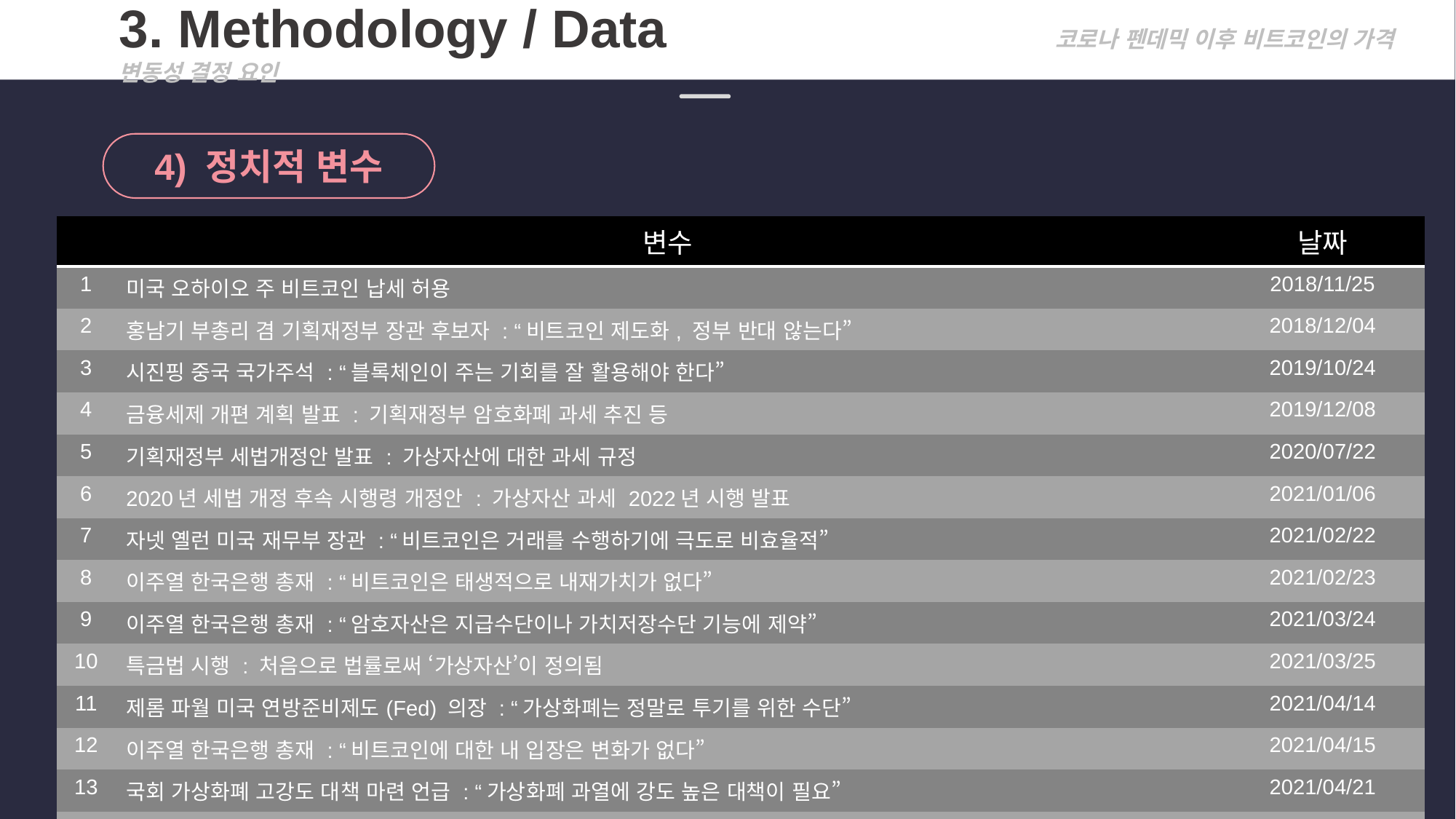

3. Methodology / Data			         코로나 펜데믹 이후 비트코인의 가격 변동성 결정 요인

4) 정치적 변수
|  | 변수 | 날짜 |
| --- | --- | --- |
| 1 | 미국 오하이오 주 비트코인 납세 허용 | 2018/11/25 |
| 2 | 홍남기 부총리 겸 기획재정부 장관 후보자 : “비트코인 제도화, 정부 반대 않는다” | 2018/12/04 |
| 3 | 시진핑 중국 국가주석 : “블록체인이 주는 기회를 잘 활용해야 한다” | 2019/10/24 |
| 4 | 금융세제 개편 계획 발표 : 기획재정부 암호화폐 과세 추진 등 | 2019/12/08 |
| 5 | 기획재정부 세법개정안 발표 : 가상자산에 대한 과세 규정 | 2020/07/22 |
| 6 | 2020년 세법 개정 후속 시행령 개정안 : 가상자산 과세 2022년 시행 발표 | 2021/01/06 |
| 7 | 자넷 옐런 미국 재무부 장관 : “비트코인은 거래를 수행하기에 극도로 비효율적” | 2021/02/22 |
| 8 | 이주열 한국은행 총재 : “비트코인은 태생적으로 내재가치가 없다” | 2021/02/23 |
| 9 | 이주열 한국은행 총재 : “암호자산은 지급수단이나 가치저장수단 기능에 제약” | 2021/03/24 |
| 10 | 특금법 시행 : 처음으로 법률로써 ‘가상자산’이 정의됨 | 2021/03/25 |
| 11 | 제롬 파월 미국 연방준비제도(Fed) 의장 : “가상화폐는 정말로 투기를 위한 수단” | 2021/04/14 |
| 12 | 이주열 한국은행 총재 : “비트코인에 대한 내 입장은 변화가 없다” | 2021/04/15 |
| 13 | 국회 가상화폐 고강도 대책 마련 언급 : “가상화폐 과열에 강도 높은 대책이 필요” | 2021/04/21 |
| 14 | 은성수 금융위원장의 초강경 발언 : “특금법 위반하는 암호화폐 거래소 전부 폐쇄될 것” | 2021/04/22 |